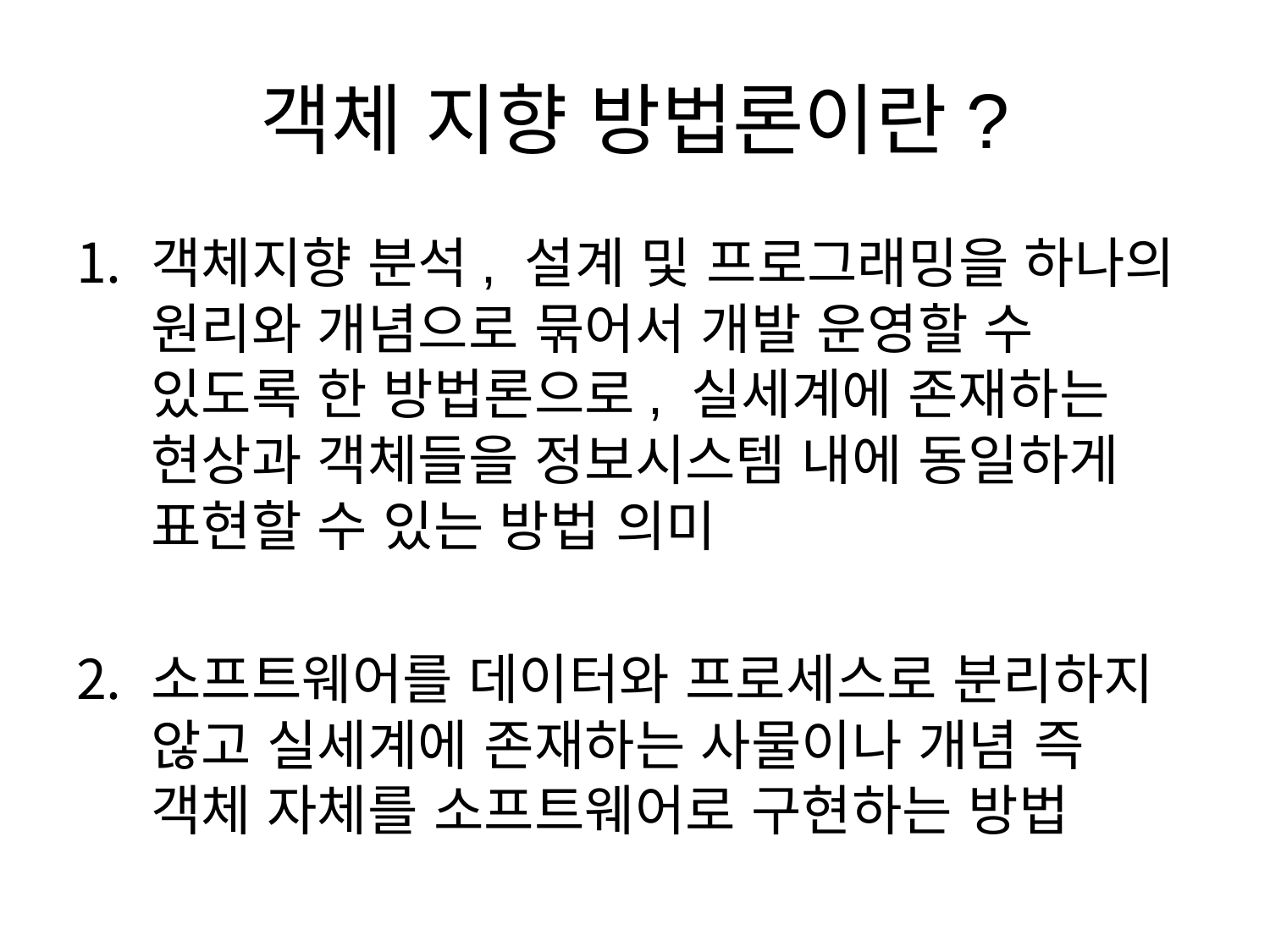

# 객체 지향 방법론이란?
객체지향 분석, 설계 및 프로그래밍을 하나의 원리와 개념으로 묶어서 개발 운영할 수 있도록 한 방법론으로, 실세계에 존재하는 현상과 객체들을 정보시스템 내에 동일하게 표현할 수 있는 방법 의미

소프트웨어를 데이터와 프로세스로 분리하지 않고 실세계에 존재하는 사물이나 개념 즉 객체 자체를 소프트웨어로 구현하는 방법